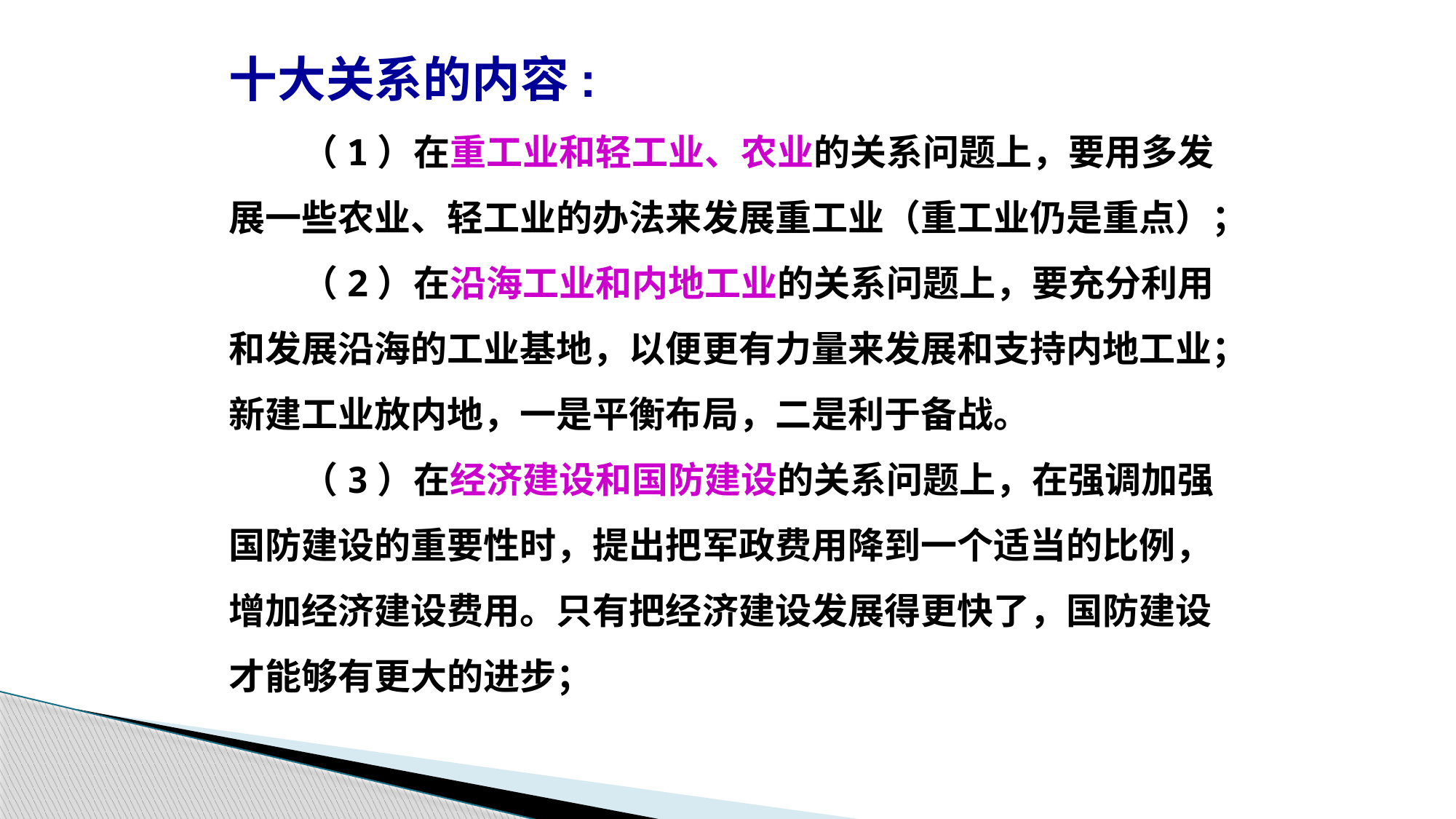

十大关系的内容:
　　（1）在重工业和轻工业、农业的关系问题上，要用多发展一些农业、轻工业的办法来发展重工业（重工业仍是重点）；
　　（2）在沿海工业和内地工业的关系问题上，要充分利用和发展沿海的工业基地，以便更有力量来发展和支持内地工业；
新建工业放内地，一是平衡布局，二是利于备战。
　　（3）在经济建设和国防建设的关系问题上，在强调加强国防建设的重要性时，提出把军政费用降到一个适当的比例，增加经济建设费用。只有把经济建设发展得更快了，国防建设才能够有更大的进步；